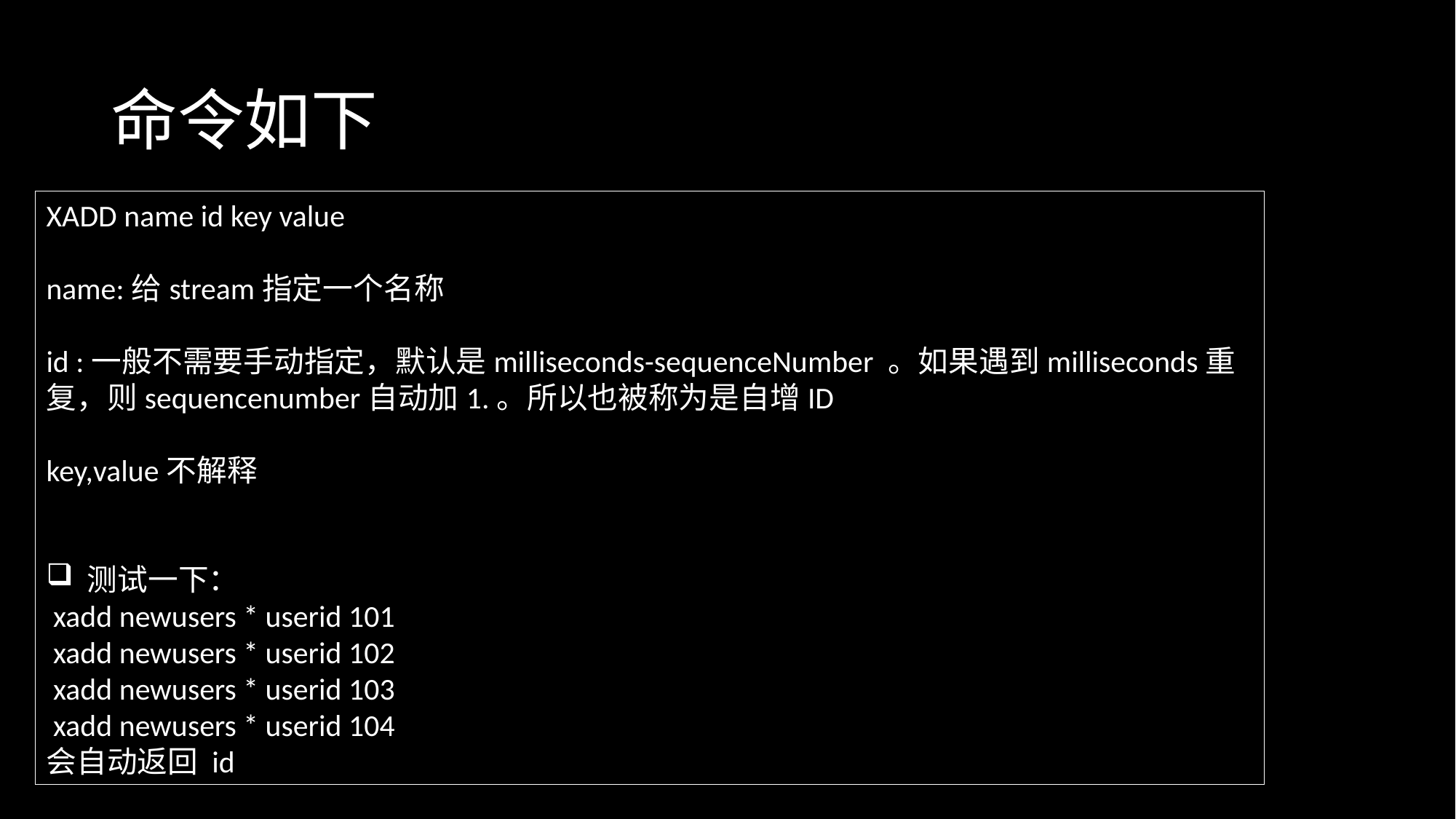

# 命令如下
XADD name id key value

name:给stream指定一个名称

id :一般不需要手动指定，默认是milliseconds-sequenceNumber 。如果遇到milliseconds重复，则sequencenumber自动加1.。所以也被称为是自增ID

key,value不解释

测试一下：
 xadd newusers * userid 101
 xadd newusers * userid 102
 xadd newusers * userid 103
 xadd newusers * userid 104
会自动返回 id